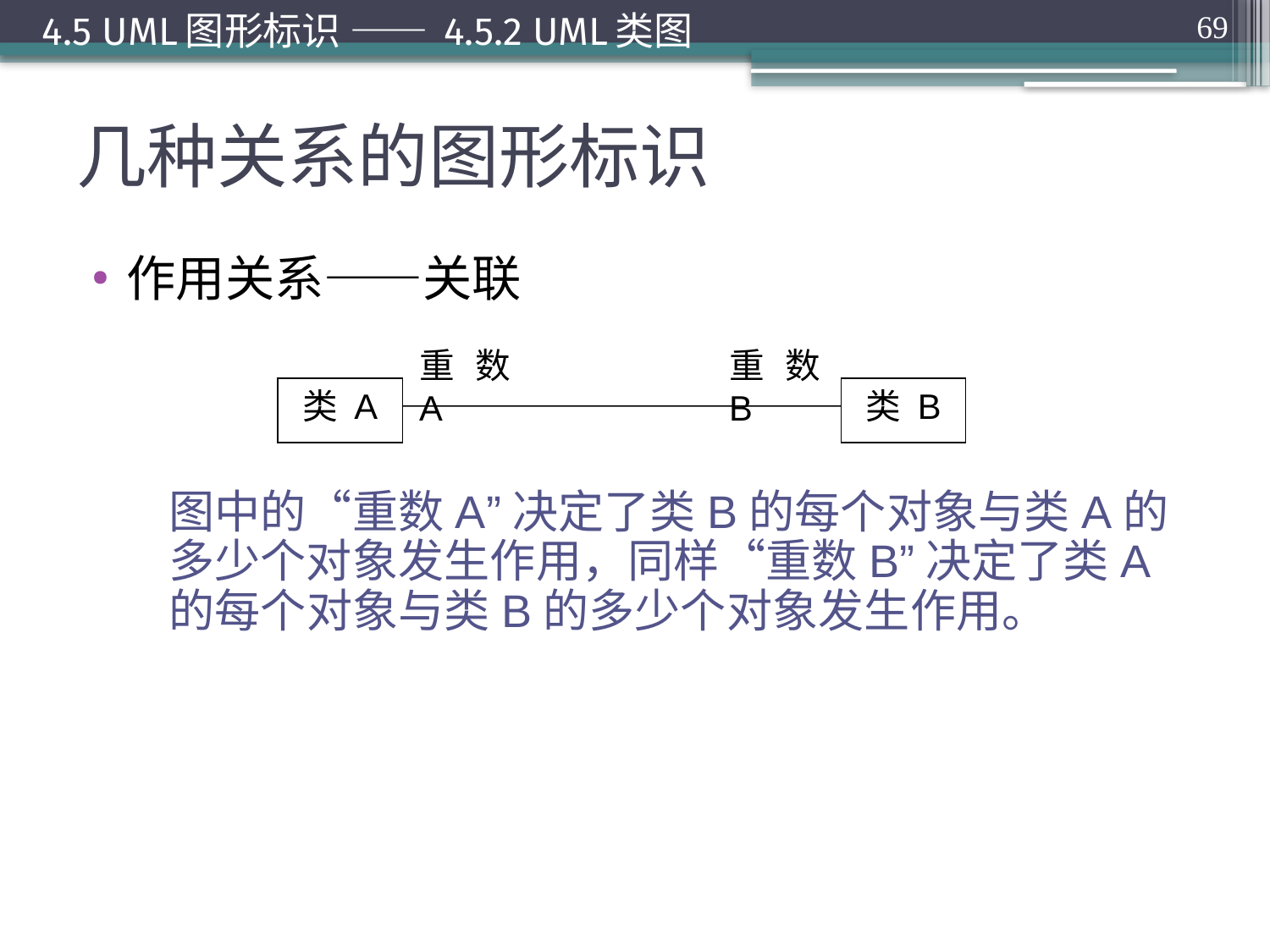

4.5 UML图形标识 —— 4.5.2 UML类图
69
# 几种关系的图形标识
作用关系——关联

图中的“重数A”决定了类B的每个对象与类A的多少个对象发生作用，同样“重数B”决定了类A的每个对象与类B的多少个对象发生作用。
重数A

重数B
类 A
类 B